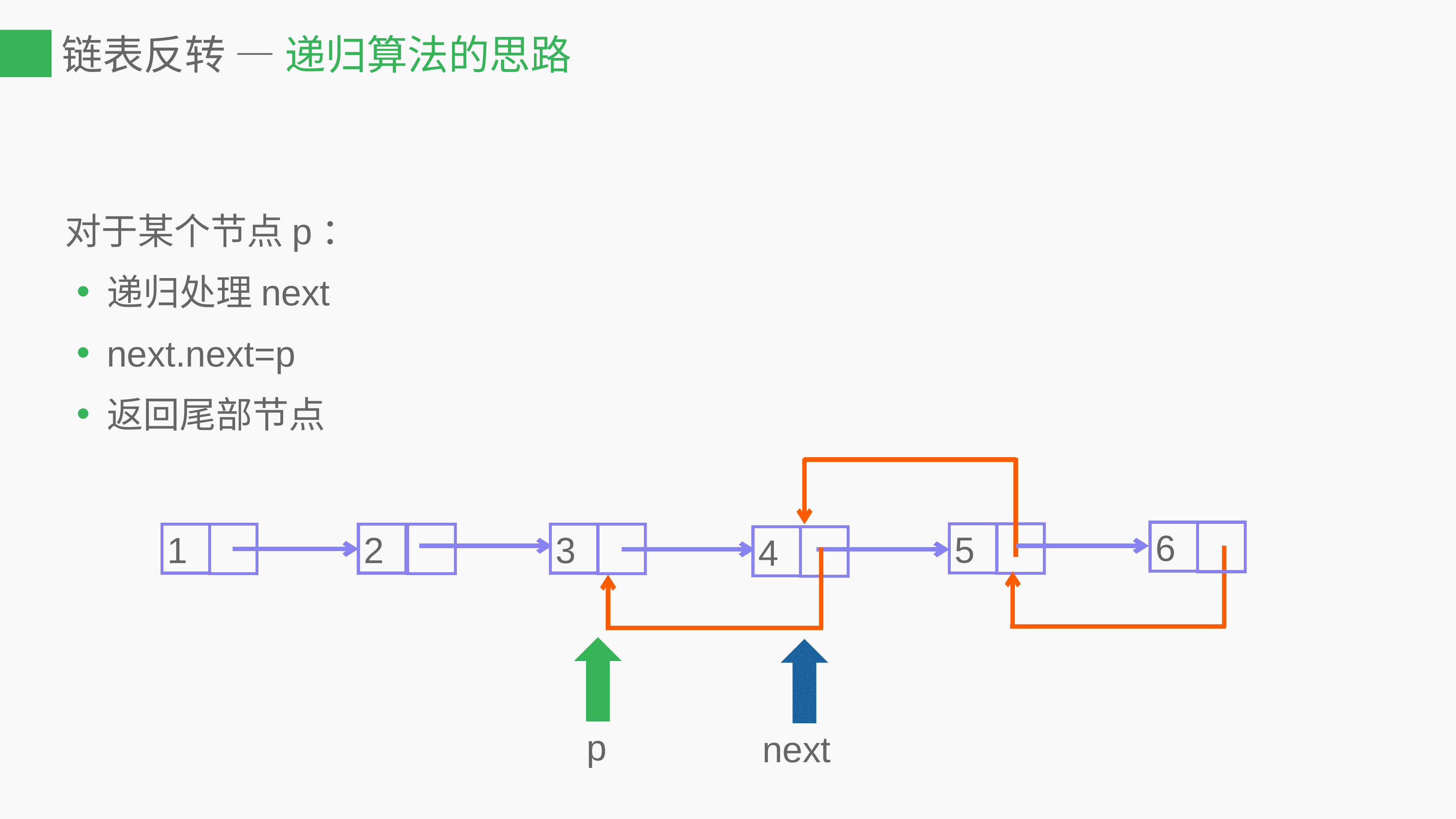

# 链表反转 — 递归算法的思路
对于某个节点p：
递归处理next
next.next=p
返回尾部节点

6

5

1

2

3

4

p

next